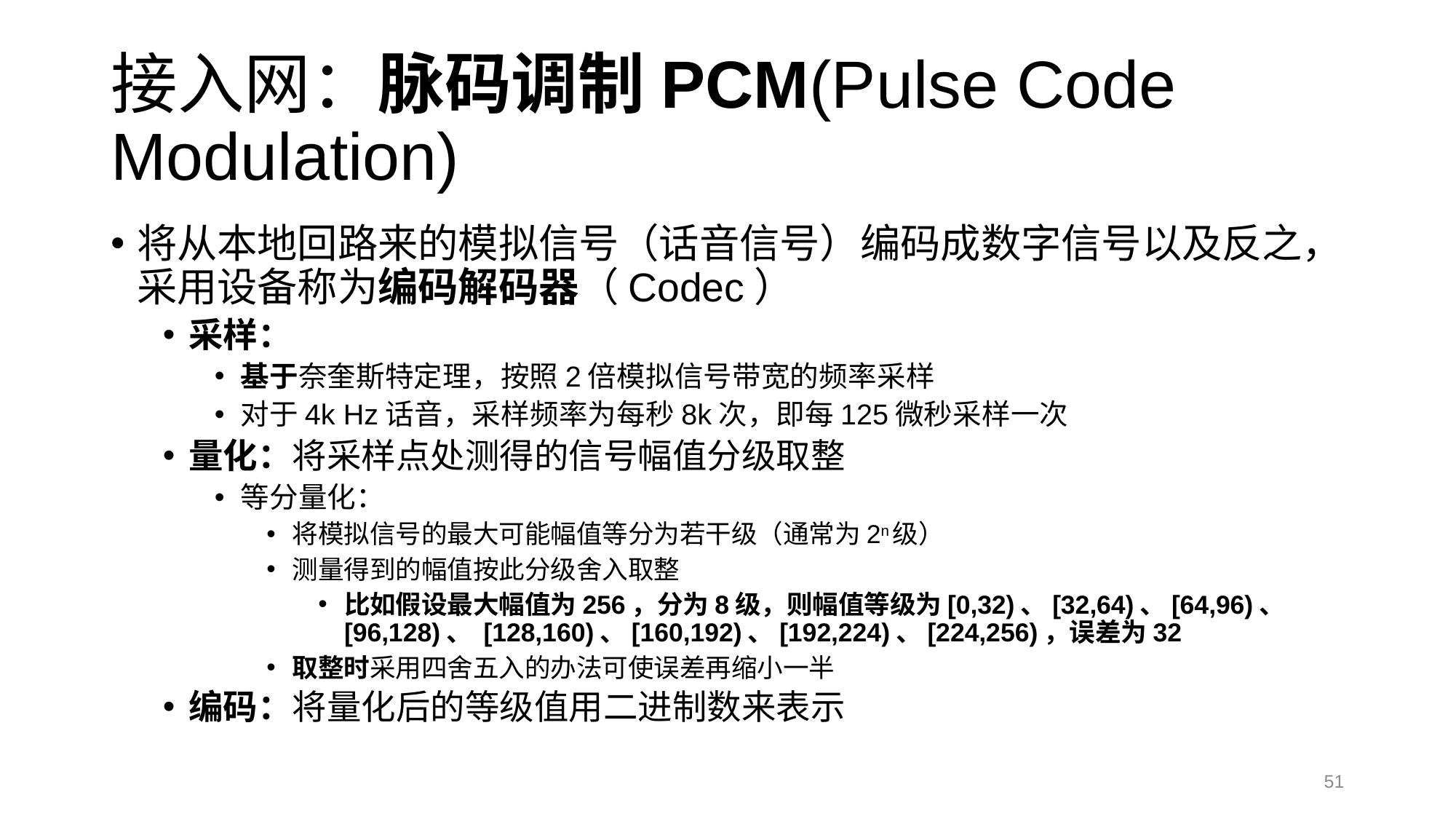

# 接入网：脉码调制PCM(Pulse Code Modulation)
将从本地回路来的模拟信号（话音信号）编码成数字信号以及反之，采用设备称为编码解码器（Codec）
采样：
基于奈奎斯特定理，按照2倍模拟信号带宽的频率采样
对于4k Hz话音，采样频率为每秒8k次，即每125微秒采样一次
量化：将采样点处测得的信号幅值分级取整
等分量化：
将模拟信号的最大可能幅值等分为若干级（通常为2n级）
测量得到的幅值按此分级舍入取整
比如假设最大幅值为256，分为8级，则幅值等级为[0,32)、[32,64)、[64,96)、[96,128)、 [128,160)、[160,192)、[192,224)、[224,256)，误差为32
取整时采用四舍五入的办法可使误差再缩小一半
编码：将量化后的等级值用二进制数来表示

51